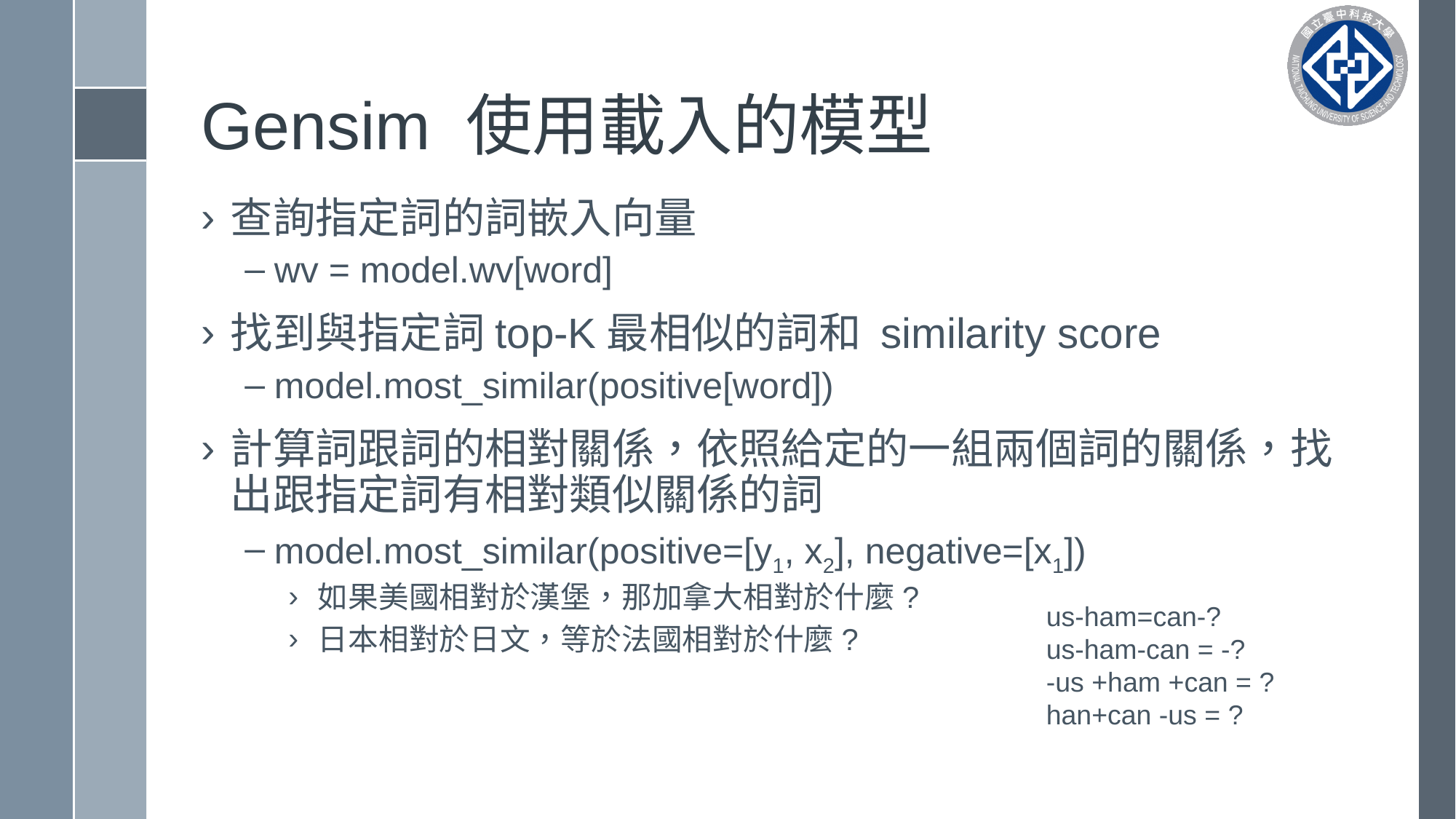

# Gensim 使用載入的模型
查詢指定詞的詞嵌入向量
wv = model.wv[word]
找到與指定詞top-K最相似的詞和 similarity score
model.most_similar(positive[word])
計算詞跟詞的相對關係，依照給定的一組兩個詞的關係，找出跟指定詞有相對類似關係的詞
model.most_similar(positive=[y1, x2], negative=[x1])
如果美國相對於漢堡，那加拿大相對於什麼?
日本相對於日文，等於法國相對於什麼?
us-ham=can-?
us-ham-can = -?
-us +ham +can = ?
han+can -us = ?